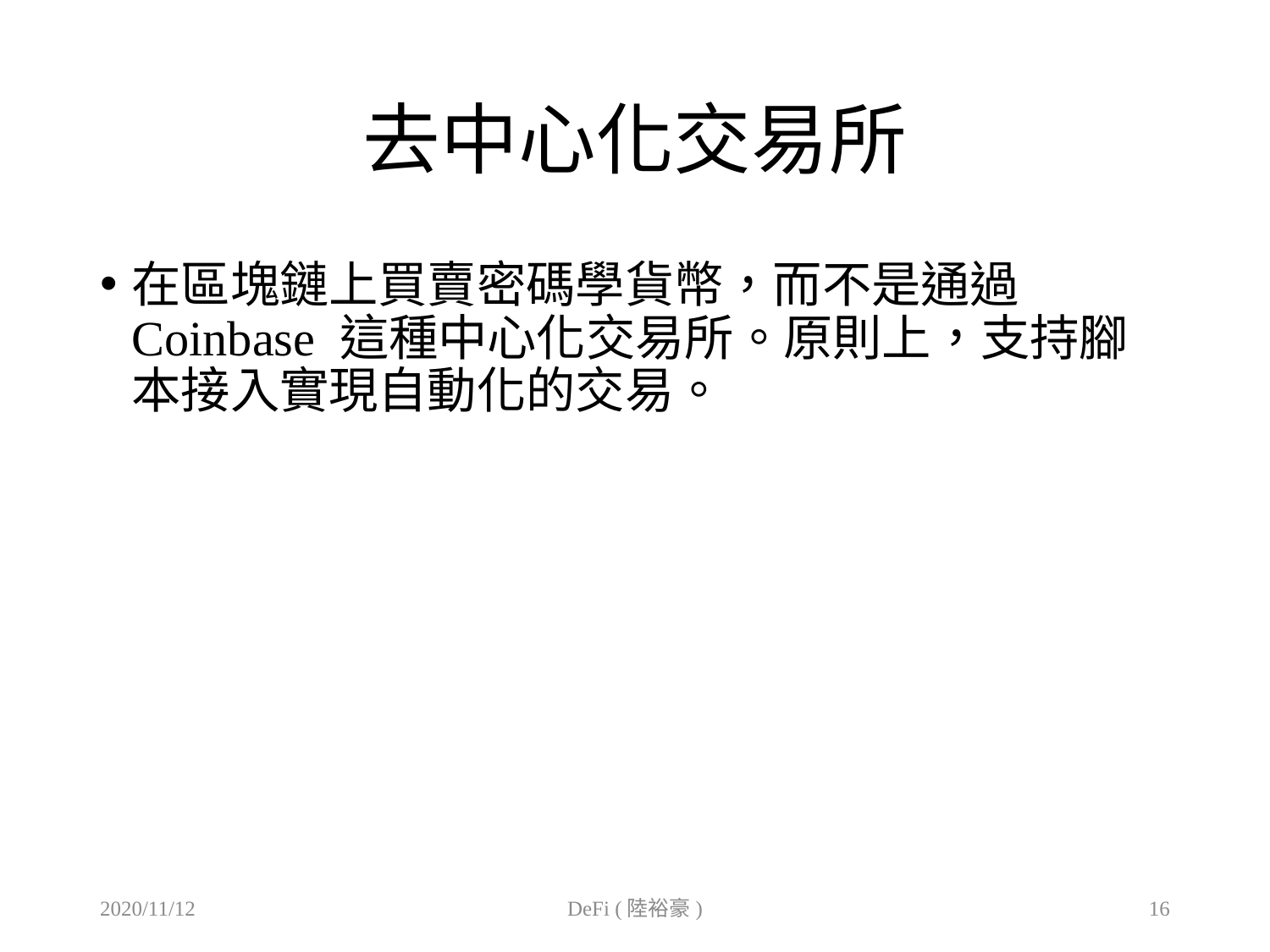

# 去中心化交易所
在區塊鏈上買賣密碼學貨幣，而不是通過 Coinbase 這種中心化交易所。原則上，支持腳本接入實現自動化的交易。

2020/11/12
DeFi (陸裕豪)
16